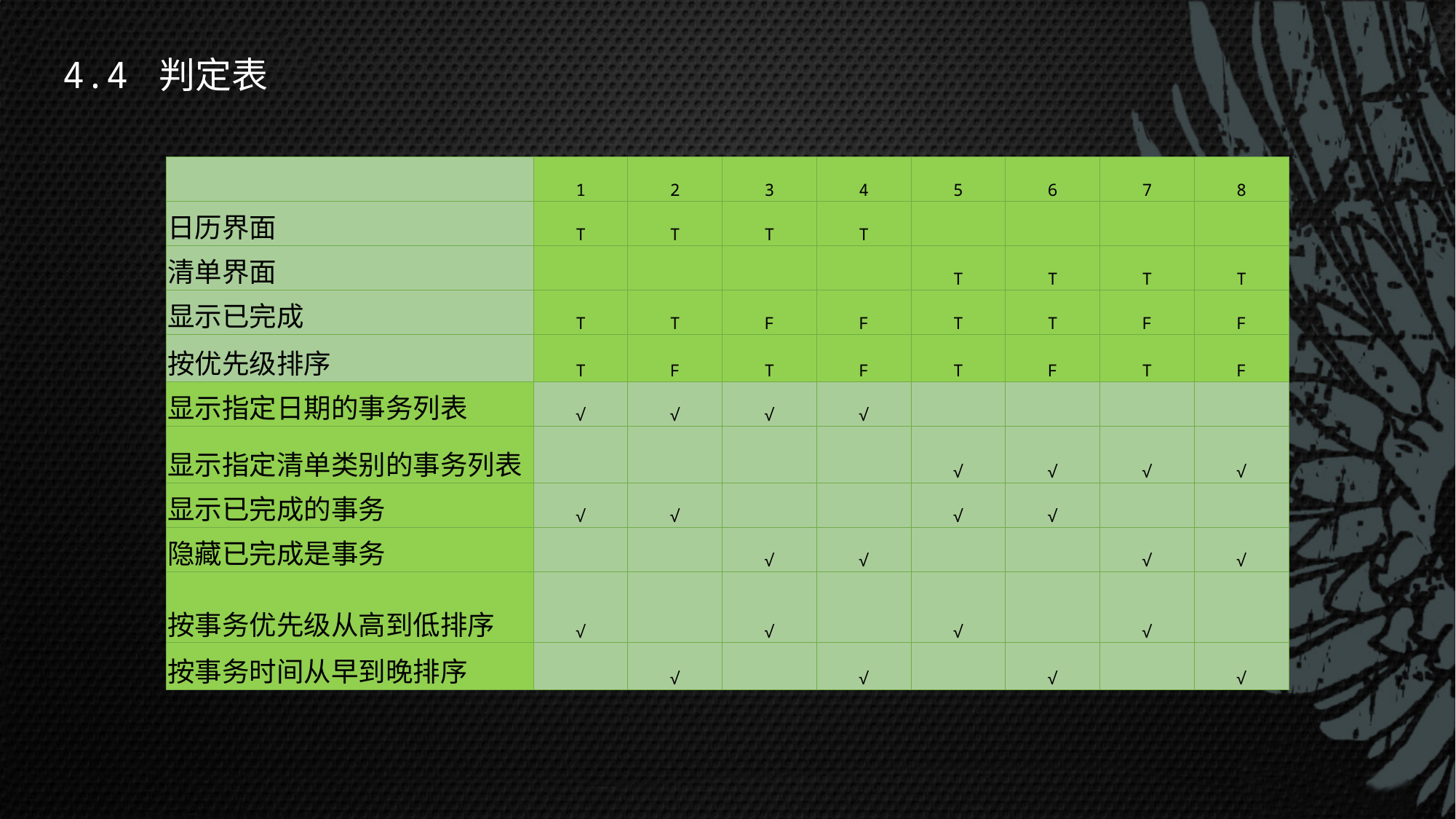

4.4 判定表
|  | 1 | 2 | 3 | 4 | 5 | 6 | 7 | 8 |
| --- | --- | --- | --- | --- | --- | --- | --- | --- |
| 日历界面 | T | T | T | T |  |  |  |  |
| 清单界面 |  |  |  |  | T | T | T | T |
| 显示已完成 | T | T | F | F | T | T | F | F |
| 按优先级排序 | T | F | T | F | T | F | T | F |
| 显示指定日期的事务列表 | √ | √ | √ | √ |  |  |  |  |
| 显示指定清单类别的事务列表 |  |  |  |  | √ | √ | √ | √ |
| 显示已完成的事务 | √ | √ |  |  | √ | √ |  |  |
| 隐藏已完成是事务 |  |  | √ | √ |  |  | √ | √ |
| 按事务优先级从高到低排序 | √ |  | √ |  | √ |  | √ |  |
| 按事务时间从早到晚排序 |  | √ |  | √ |  | √ |  | √ |